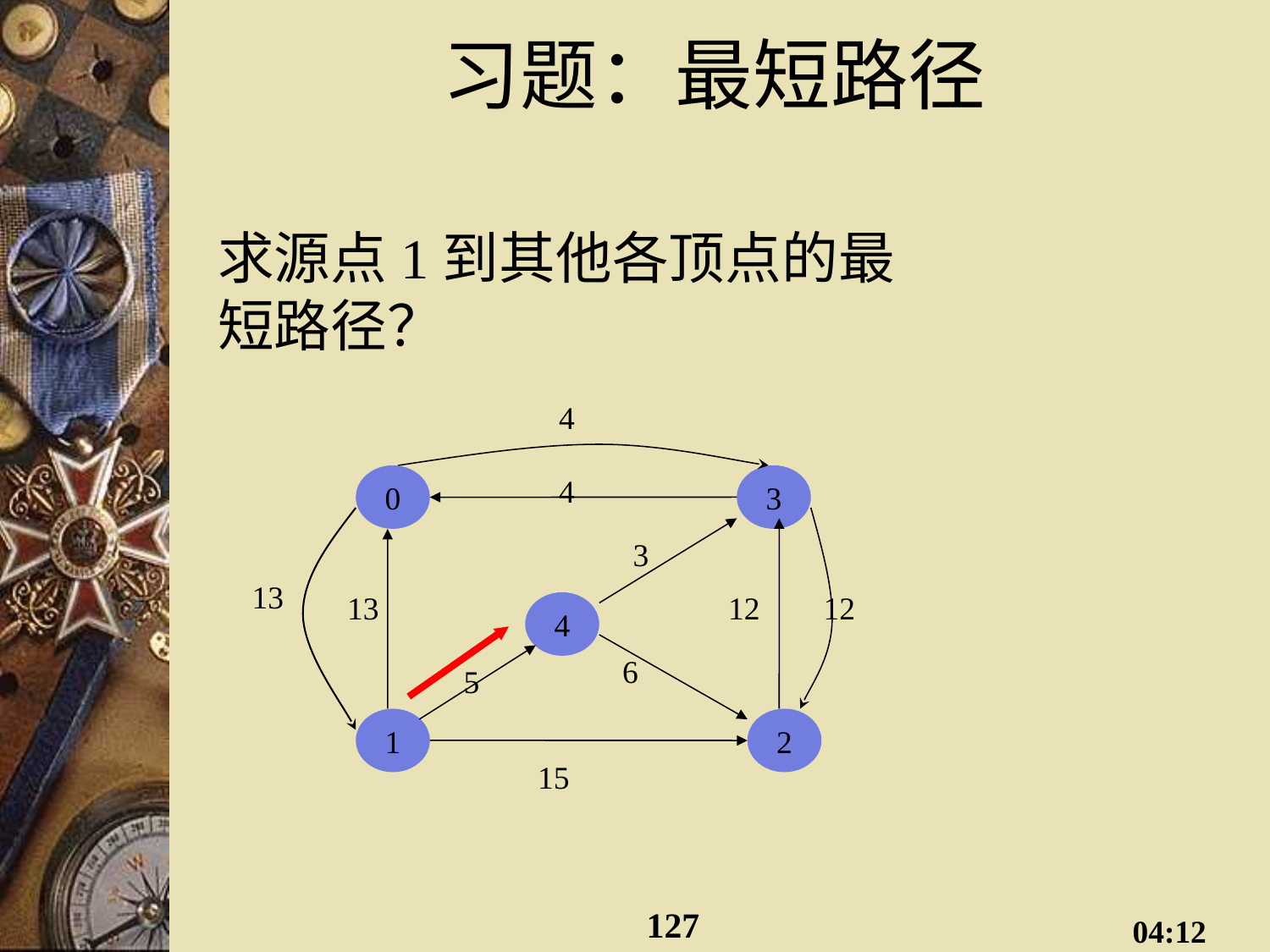

# 习题：最短路径
求源点1到其他各顶点的最短路径？
4

0
4
3

3
13
13
12
12
4

6
5
1
2

15